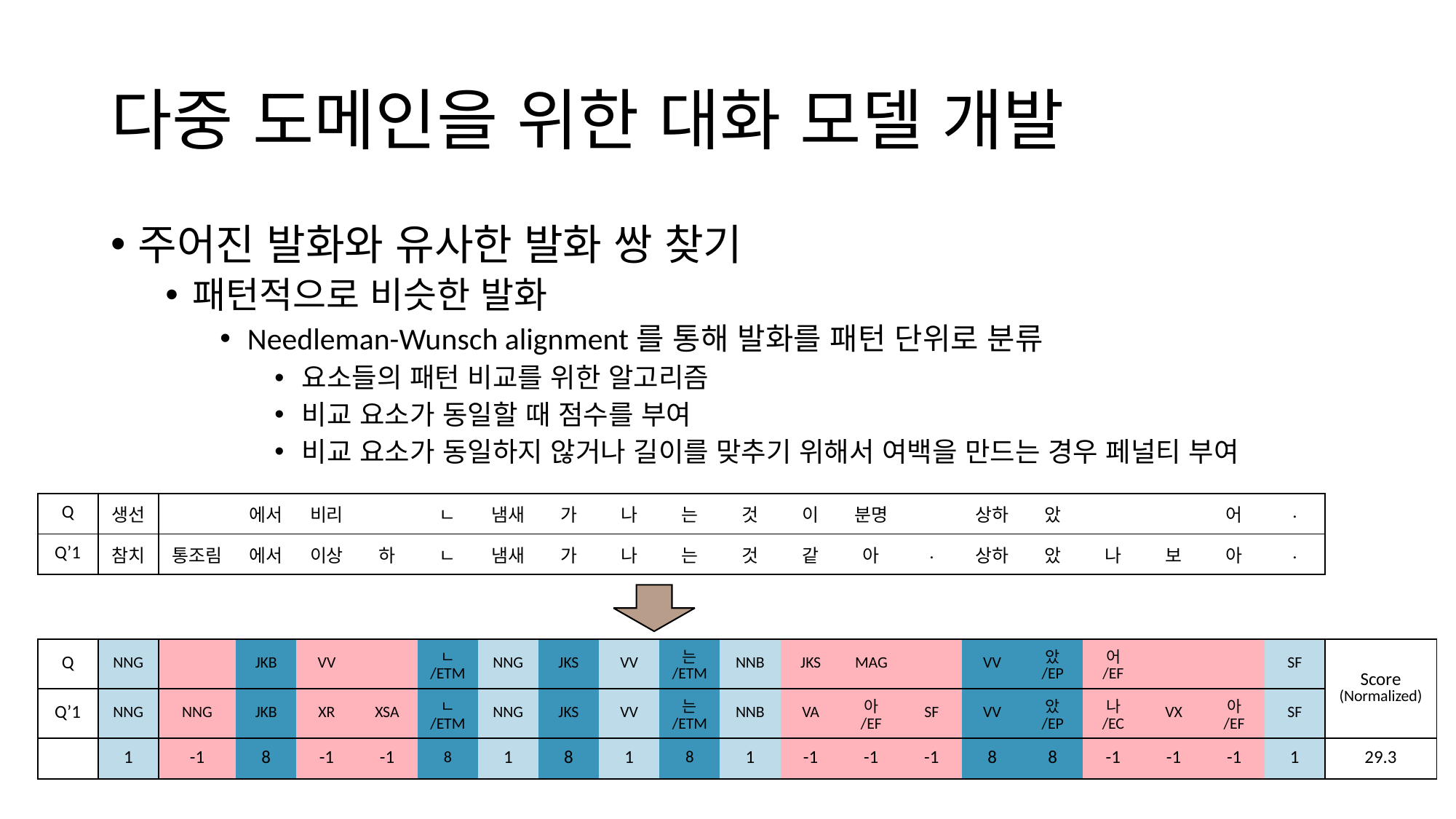

# 다중 도메인을 위한 대화 모델 개발
주어진 발화와 유사한 발화 쌍 찾기
패턴적으로 비슷한 발화
Needleman-Wunsch alignment를 통해 발화를 패턴 단위로 분류
요소들의 패턴 비교를 위한 알고리즘
비교 요소가 동일할 때 점수를 부여
비교 요소가 동일하지 않거나 길이를 맞추기 위해서 여백을 만드는 경우 페널티 부여

| Q | 생선 |  | 에서 | 비리 |  | ㄴ | 냄새 | 가 | 나 | 는 | 것 | 이 | 분명 |  | 상하 | 았 |  |  | 어 | . |
| --- | --- | --- | --- | --- | --- | --- | --- | --- | --- | --- | --- | --- | --- | --- | --- | --- | --- | --- | --- | --- |
| Q’1 | 참치 | 통조림 | 에서 | 이상 | 하 | ㄴ | 냄새 | 가 | 나 | 는 | 것 | 같 | 아 | . | 상하 | 았 | 나 | 보 | 아 | . |

| Q | NNG |  | JKB | VV |  | ㄴ /ETM | NNG | JKS | VV | 는 /ETM | NNB | JKS | MAG |  | VV | 았 /EP | 어 /EF |  |  | SF | Score (Normalized) |
| --- | --- | --- | --- | --- | --- | --- | --- | --- | --- | --- | --- | --- | --- | --- | --- | --- | --- | --- | --- | --- | --- |
| Q’1 | NNG | NNG | JKB | XR | XSA | ㄴ /ETM | NNG | JKS | VV | 는 /ETM | NNB | VA | 아 /EF | SF | VV | 았 /EP | 나 /EC | VX | 아 /EF | SF |  |
|  | 1 | -1 | 8 | -1 | -1 | 8 | 1 | 8 | 1 | 8 | 1 | -1 | -1 | -1 | 8 | 8 | -1 | -1 | -1 | 1 | 29.3 |